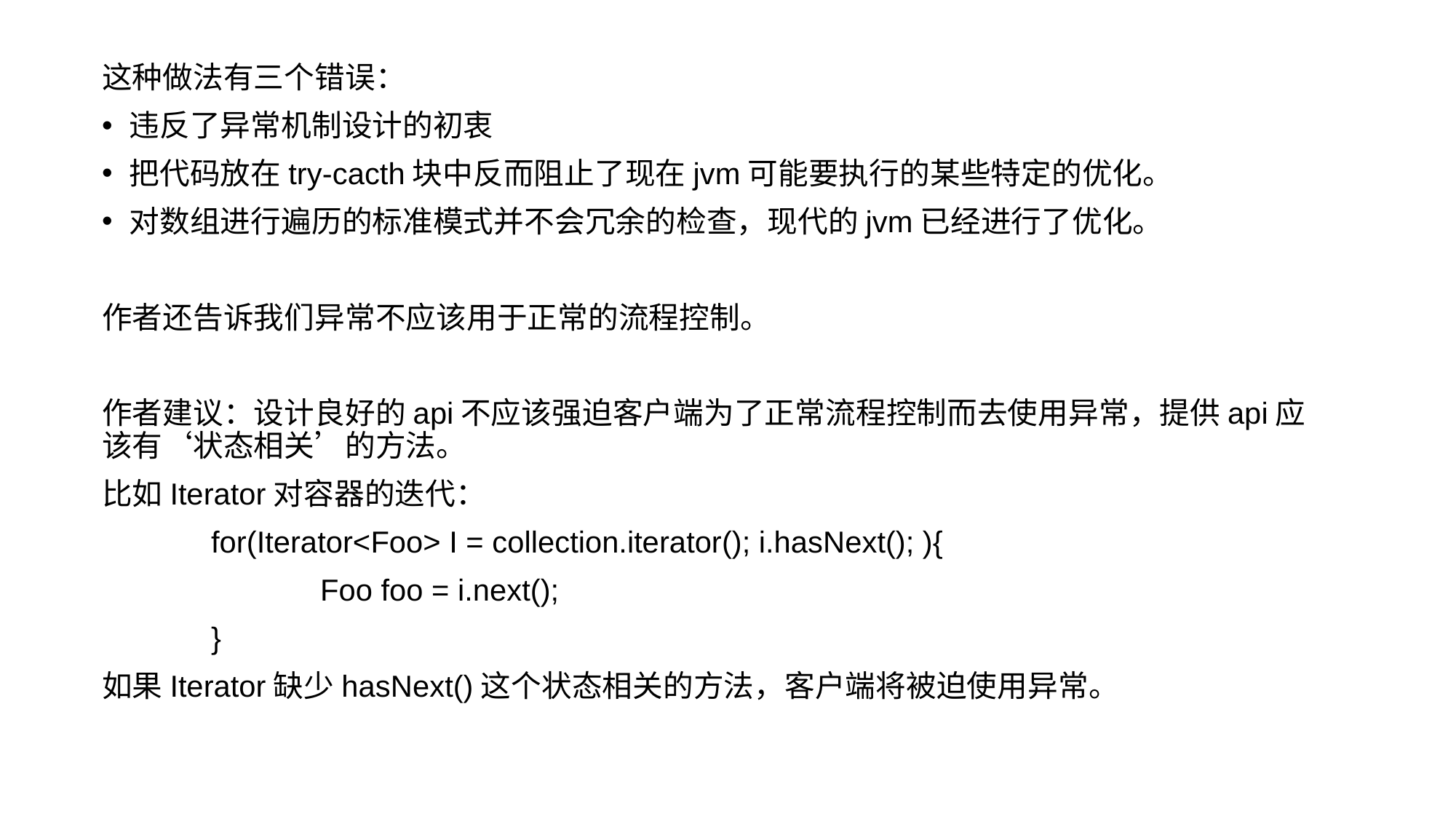

这种做法有三个错误：
违反了异常机制设计的初衷
把代码放在try-cacth块中反而阻止了现在jvm可能要执行的某些特定的优化。
对数组进行遍历的标准模式并不会冗余的检查，现代的jvm已经进行了优化。

作者还告诉我们异常不应该用于正常的流程控制。

作者建议：设计良好的api不应该强迫客户端为了正常流程控制而去使用异常，提供api应该有‘状态相关’的方法。
比如Iterator对容器的迭代：
	for(Iterator<Foo> I = collection.iterator(); i.hasNext(); ){
		Foo foo = i.next();
	}
如果Iterator缺少hasNext()这个状态相关的方法，客户端将被迫使用异常。